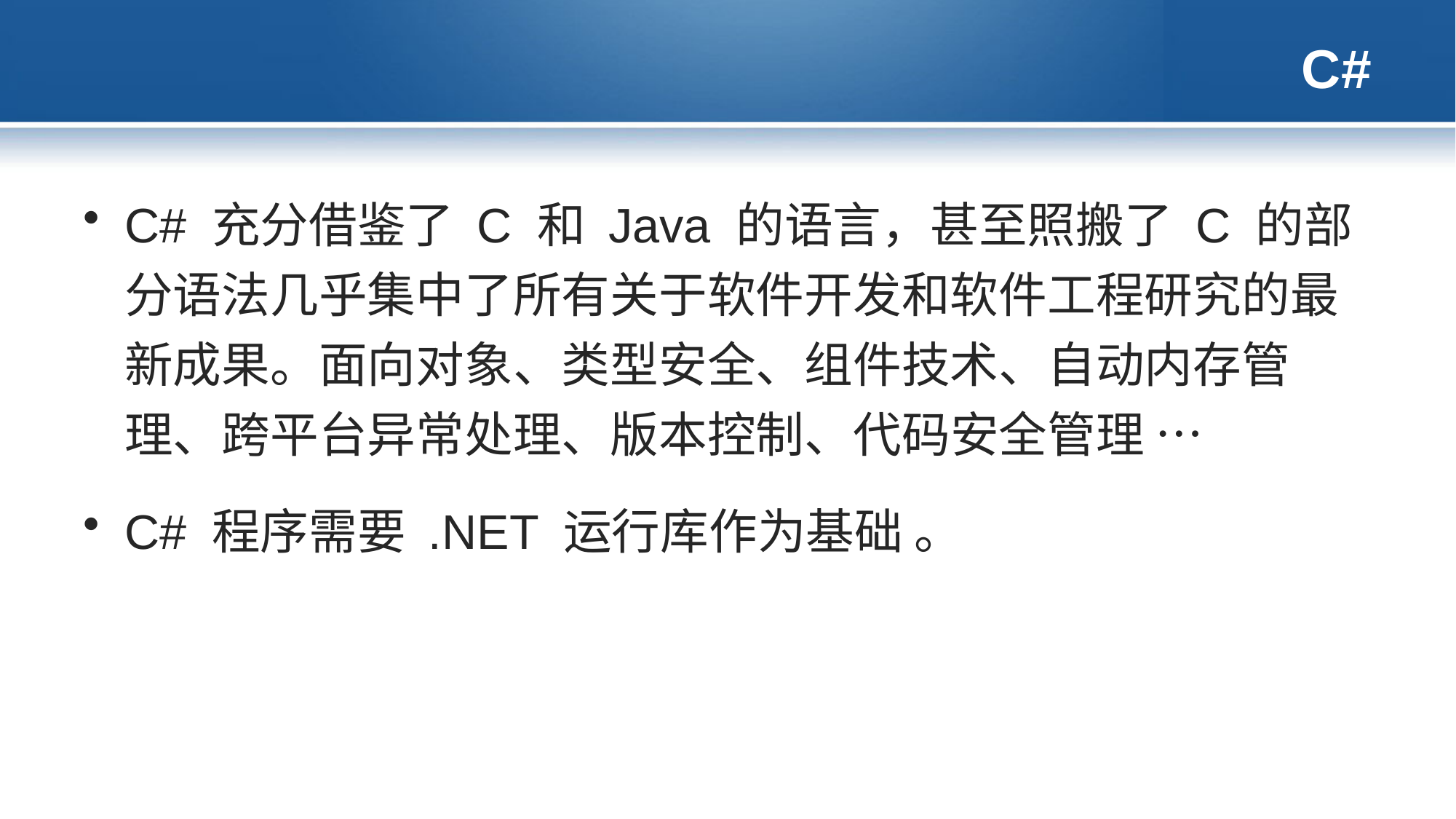

# C#
C# 充分借鉴了 C 和 Java 的语言，甚至照搬了 C 的部分语法几乎集中了所有关于软件开发和软件工程研究的最新成果。面向对象、类型安全、组件技术、自动内存管理、跨平台异常处理、版本控制、代码安全管理 …
C# 程序需要 .NET 运行库作为基础 。